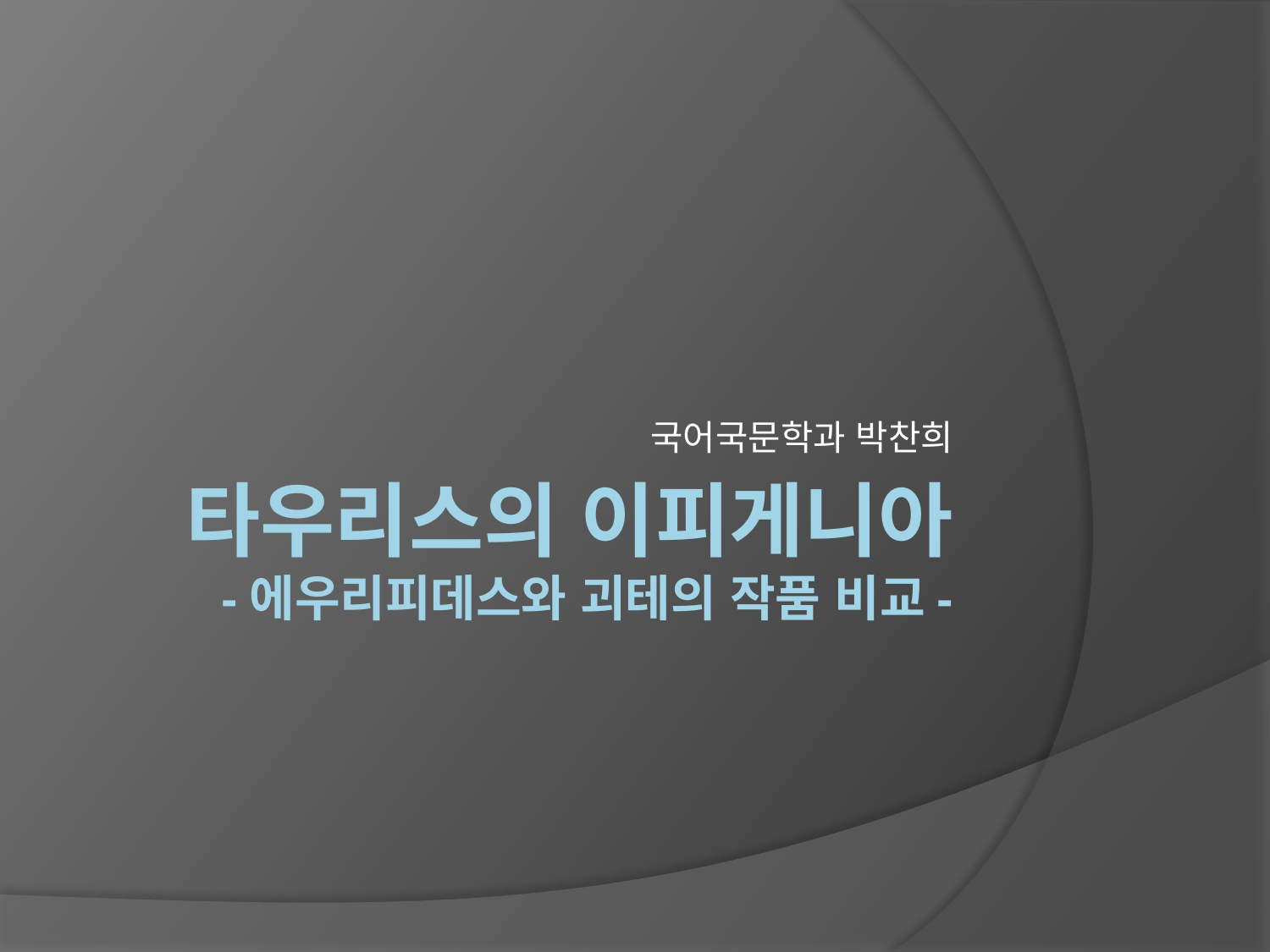

국어국문학과 박찬희
# 타우리스의 이피게니아 -에우리피데스와 괴테의 작품 비교-